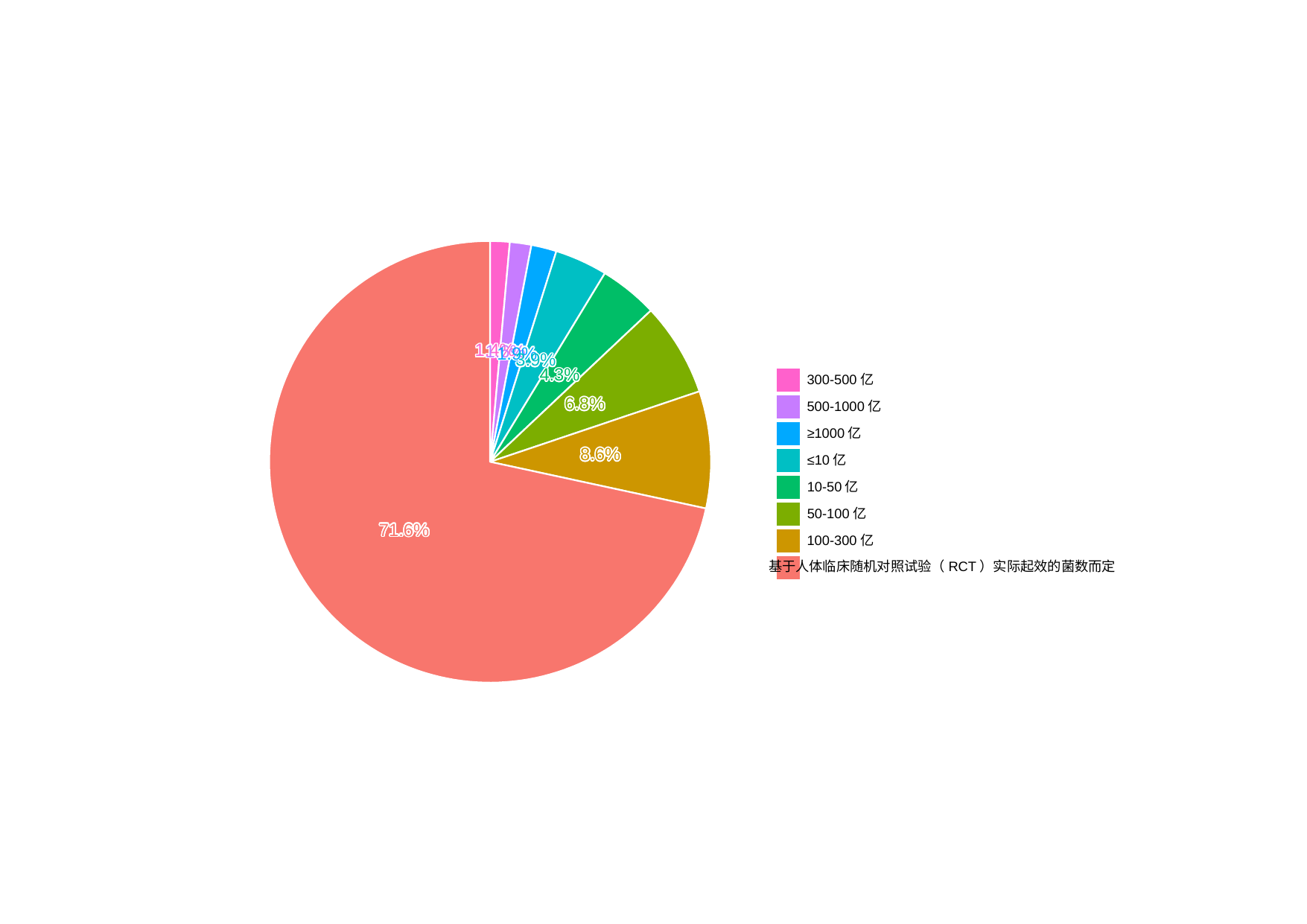

1.4%
1.4%
1.4%
1.4%
1.4%
1.4%
1.4%
1.6%
1.6%
1.6%
1.4%
1.4%
1.4%
1.6%
1.6%
1.6%
1.6%
1.4%
1.4%
1.4%
1.4%
1.6%
1.6%
1.6%
1.4%
1.4%
1.4%
1.6%
1.6%
1.6%
1.6%
1.9%
1.9%
1.9%
1.6%
1.6%
1.6%
1.9%
1.9%
1.9%
1.9%
1.9%
1.9%
1.9%
1.9%
1.9%
1.9%
1.9%
1.9%
1.9%
1.9%
3.9%
3.9%
3.9%
3.9%
3.9%
3.9%
3.9%
3.9%
3.9%
3.9%
3.9%
3.9%
3.9%
3.9%
3.9%
3.9%
3.9%
4.3%
4.3%
4.3%

4.3%
4.3%
4.3%
4.3%
4.3%
4.3%
4.3%
4.3%
4.3%
4.3%
4.3%
4.3%
4.3%
4.3%
300-500亿

6.8%
6.8%
6.8%
6.8%
6.8%
6.8%
6.8%
6.8%
6.8%
6.8%
6.8%
6.8%
6.8%
6.8%
6.8%
6.8%
6.8%
500-1000亿

≥1000亿
8.6%
8.6%
8.6%
8.6%
8.6%
8.6%
8.6%

8.6%
8.6%
8.6%
8.6%
8.6%
8.6%
8.6%
8.6%
8.6%
8.6%
≤10亿

10-50亿

50-100亿
71.6%
71.6%
71.6%
71.6%
71.6%
71.6%
71.6%
71.6%
71.6%
71.6%
71.6%
71.6%
71.6%
71.6%
71.6%
71.6%
71.6%

100-300亿

基于人体临床随机对照试验（RCT）实际起效的菌数而定